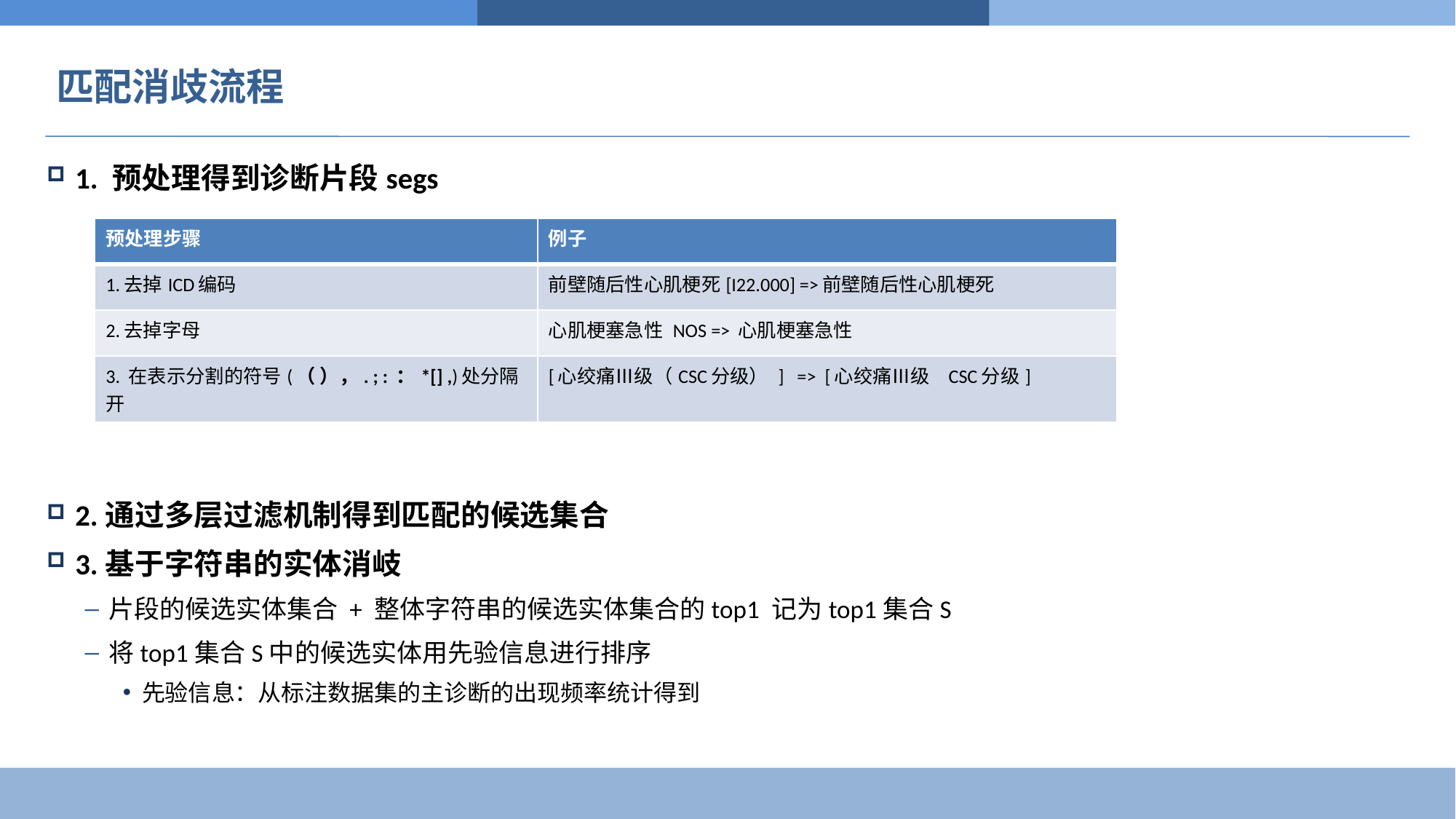

# 匹配消歧流程
1. 预处理得到诊断片段segs

2.通过多层过滤机制得到匹配的候选集合
3.基于字符串的实体消岐
片段的候选实体集合 + 整体字符串的候选实体集合的top1 记为top1集合S
将top1集合S中的候选实体用先验信息进行排序
先验信息：从标注数据集的主诊断的出现频率统计得到

| 预处理步骤 | 例子 |
| --- | --- |
| 1.去掉ICD编码 | 前壁随后性心肌梗死[I22.000] =>前壁随后性心肌梗死 |
| 2.去掉字母 | 心肌梗塞急性 NOS => 心肌梗塞急性 |
| 3. 在表示分割的符号(（ ），. ; : ：\*[] ,)处分隔开 | [心绞痛Ⅲ级（CSC分级） ] => [心绞痛Ⅲ级 CSC分级] |